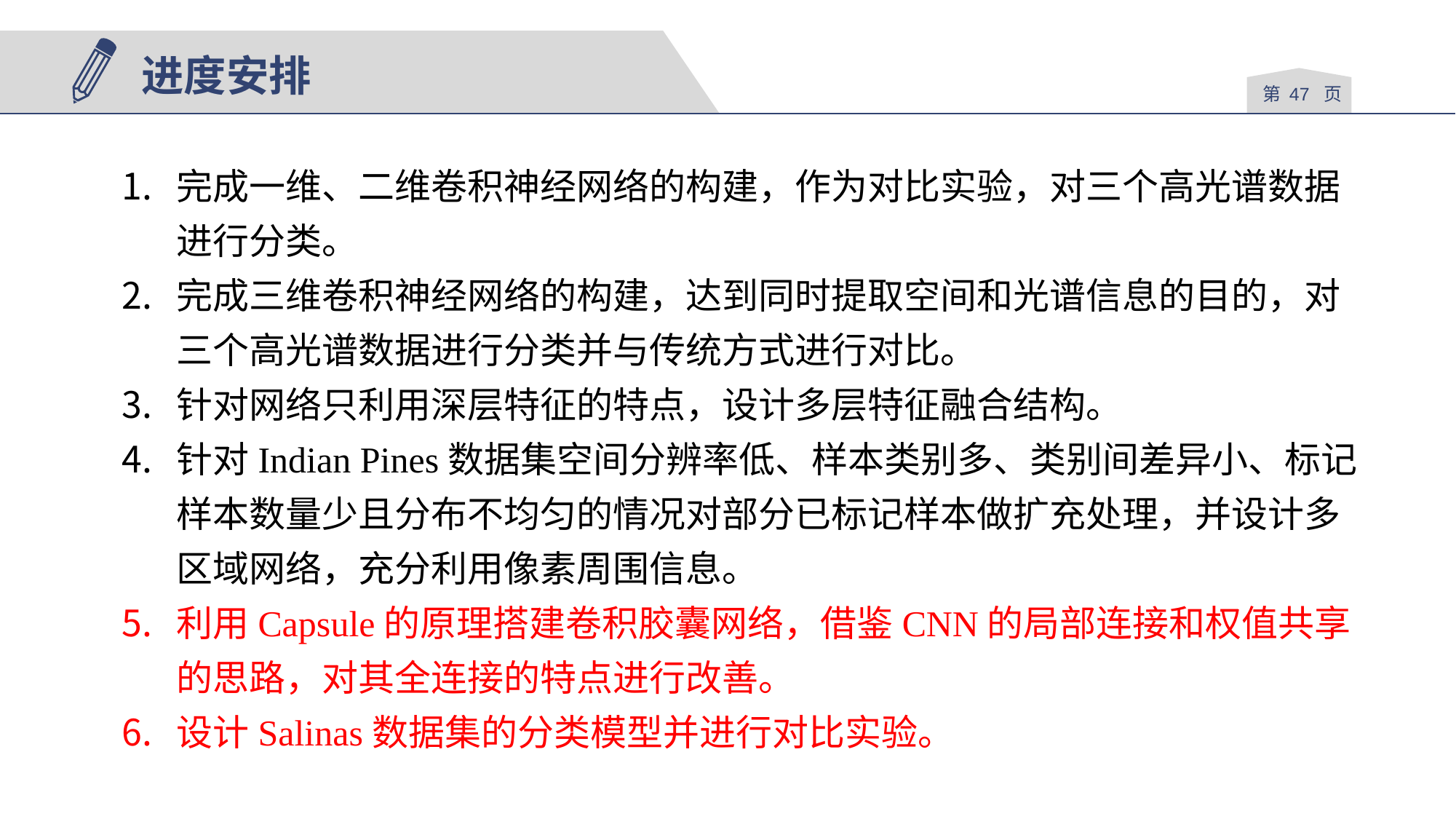

进度安排

第 47  页
完成一维、二维卷积神经网络的构建，作为对比实验，对三个高光谱数据进行分类。
完成三维卷积神经网络的构建，达到同时提取空间和光谱信息的目的，对三个高光谱数据进行分类并与传统方式进行对比。
针对网络只利用深层特征的特点，设计多层特征融合结构。
针对Indian Pines数据集空间分辨率低、样本类别多、类别间差异小、标记样本数量少且分布不均匀的情况对部分已标记样本做扩充处理，并设计多区域网络，充分利用像素周围信息。
利用Capsule的原理搭建卷积胶囊网络，借鉴CNN的局部连接和权值共享的思路，对其全连接的特点进行改善。
设计Salinas数据集的分类模型并进行对比实验。